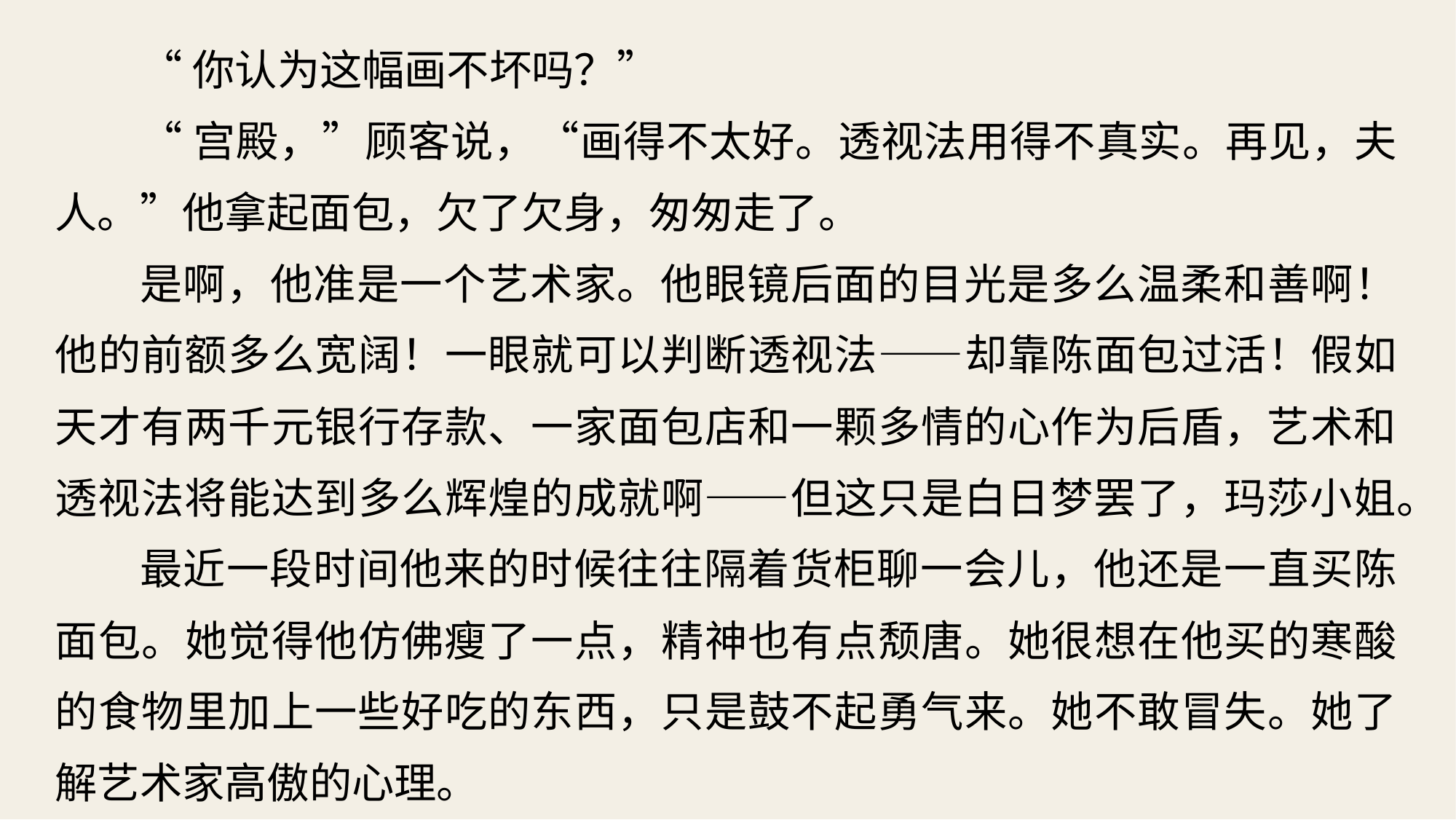

“你认为这幅画不坏吗？”
“宫殿，”顾客说，“画得不太好。透视法用得不真实。再见，夫人。”他拿起面包，欠了欠身，匆匆走了。
是啊，他准是一个艺术家。他眼镜后面的目光是多么温柔和善啊！他的前额多么宽阔！一眼就可以判断透视法——却靠陈面包过活！假如天才有两千元银行存款、一家面包店和一颗多情的心作为后盾，艺术和透视法将能达到多么辉煌的成就啊——但这只是白日梦罢了，玛莎小姐。
最近一段时间他来的时候往往隔着货柜聊一会儿，他还是一直买陈面包。她觉得他仿佛瘦了一点，精神也有点颓唐。她很想在他买的寒酸的食物里加上一些好吃的东西，只是鼓不起勇气来。她不敢冒失。她了解艺术家高傲的心理。